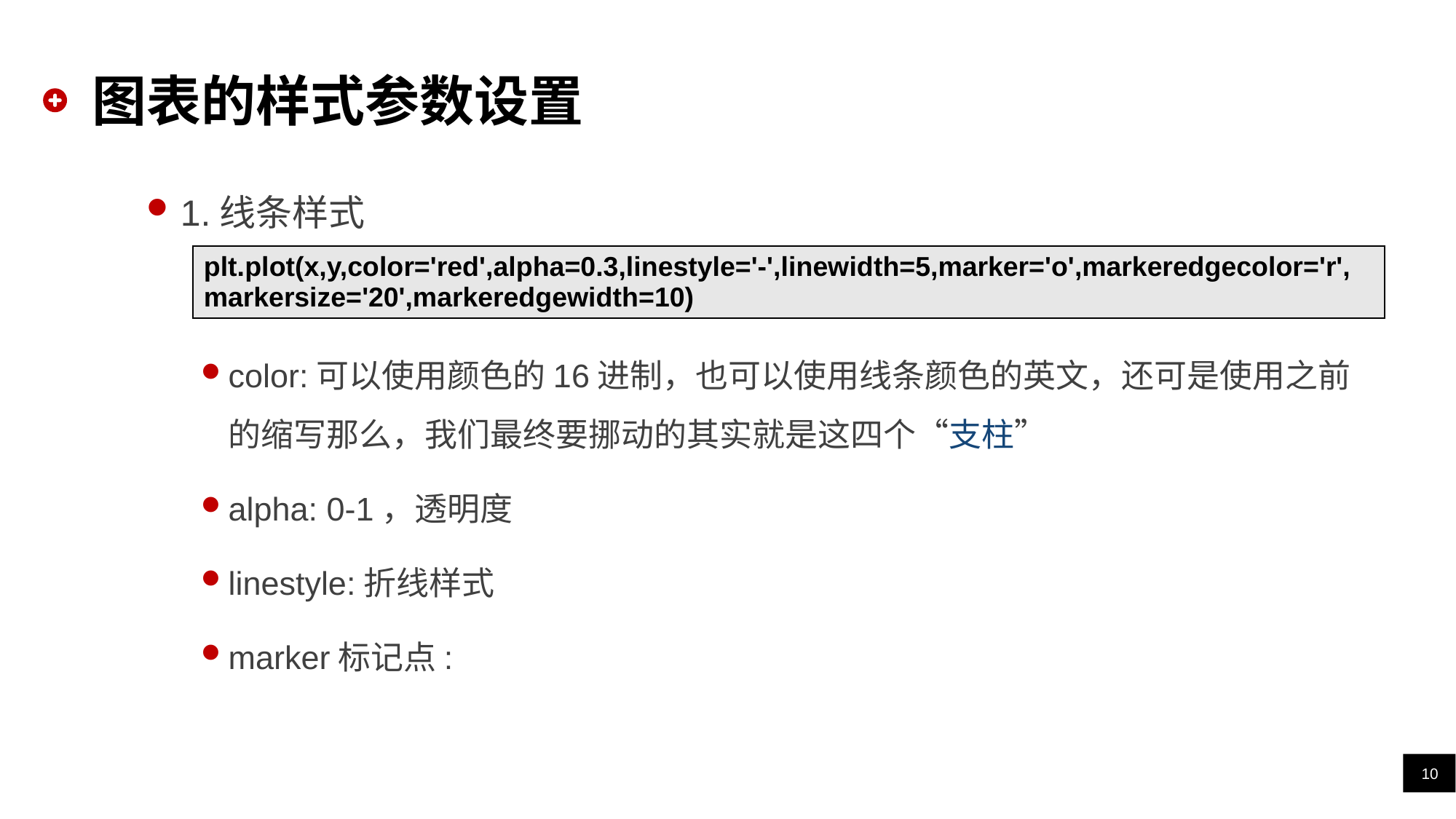

# 图表的样式参数设置
1.线条样式

color:可以使用颜色的16进制，也可以使用线条颜色的英文，还可是使用之前的缩写那么，我们最终要挪动的其实就是这四个“支柱”
alpha: 0-1，透明度
linestyle:折线样式
marker标记点:

| plt.plot(x,y,color='red',alpha=0.3,linestyle='-',linewidth=5,marker='o',markeredgecolor='r',markersize='20',markeredgewidth=10) |
| --- |